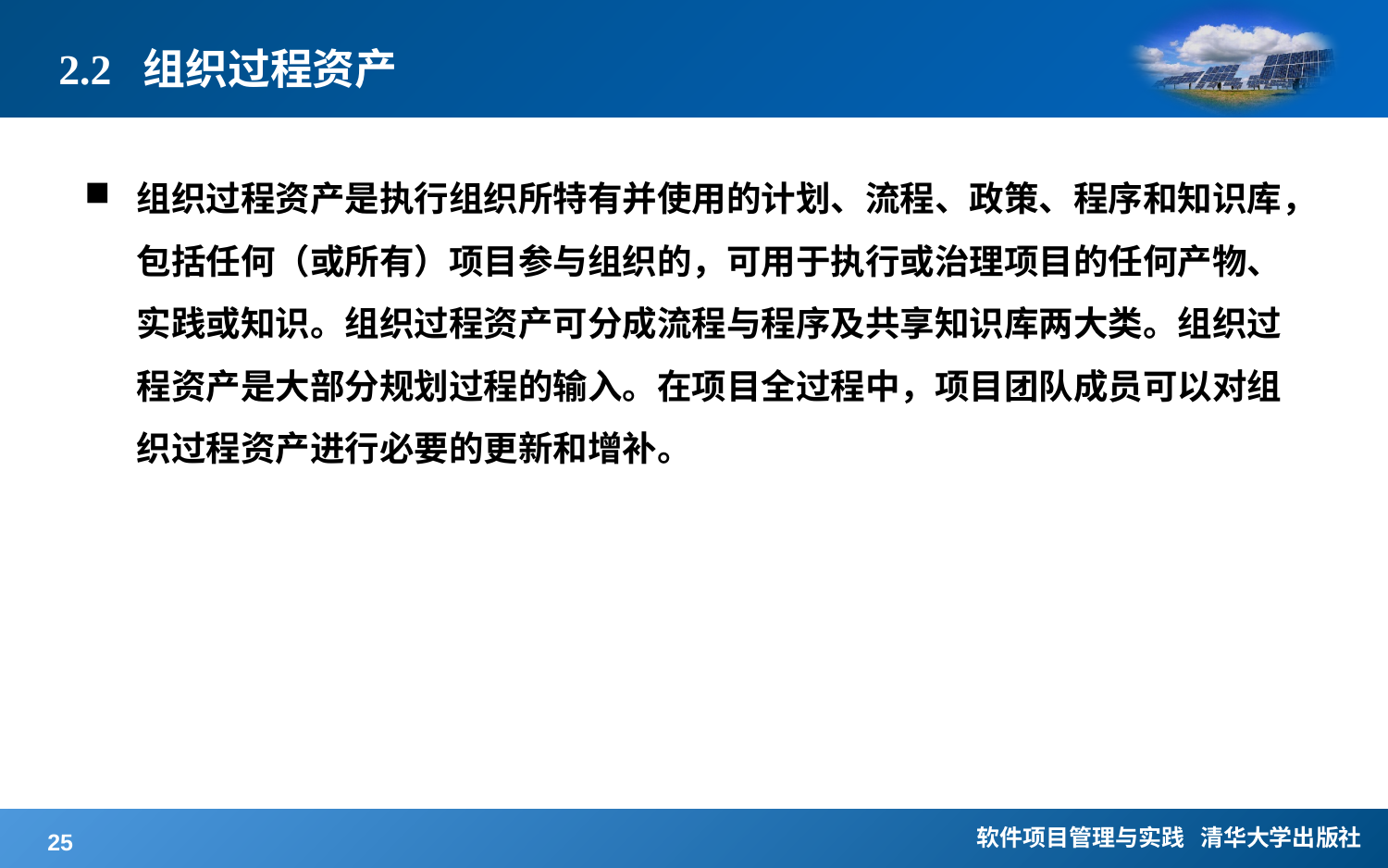

# 2.2  组织过程资产
组织过程资产是执行组织所特有并使用的计划、流程、政策、程序和知识库，包括任何（或所有）项目参与组织的，可用于执行或治理项目的任何产物、实践或知识。组织过程资产可分成流程与程序及共享知识库两大类。组织过程资产是大部分规划过程的输入。在项目全过程中，项目团队成员可以对组织过程资产进行必要的更新和增补。